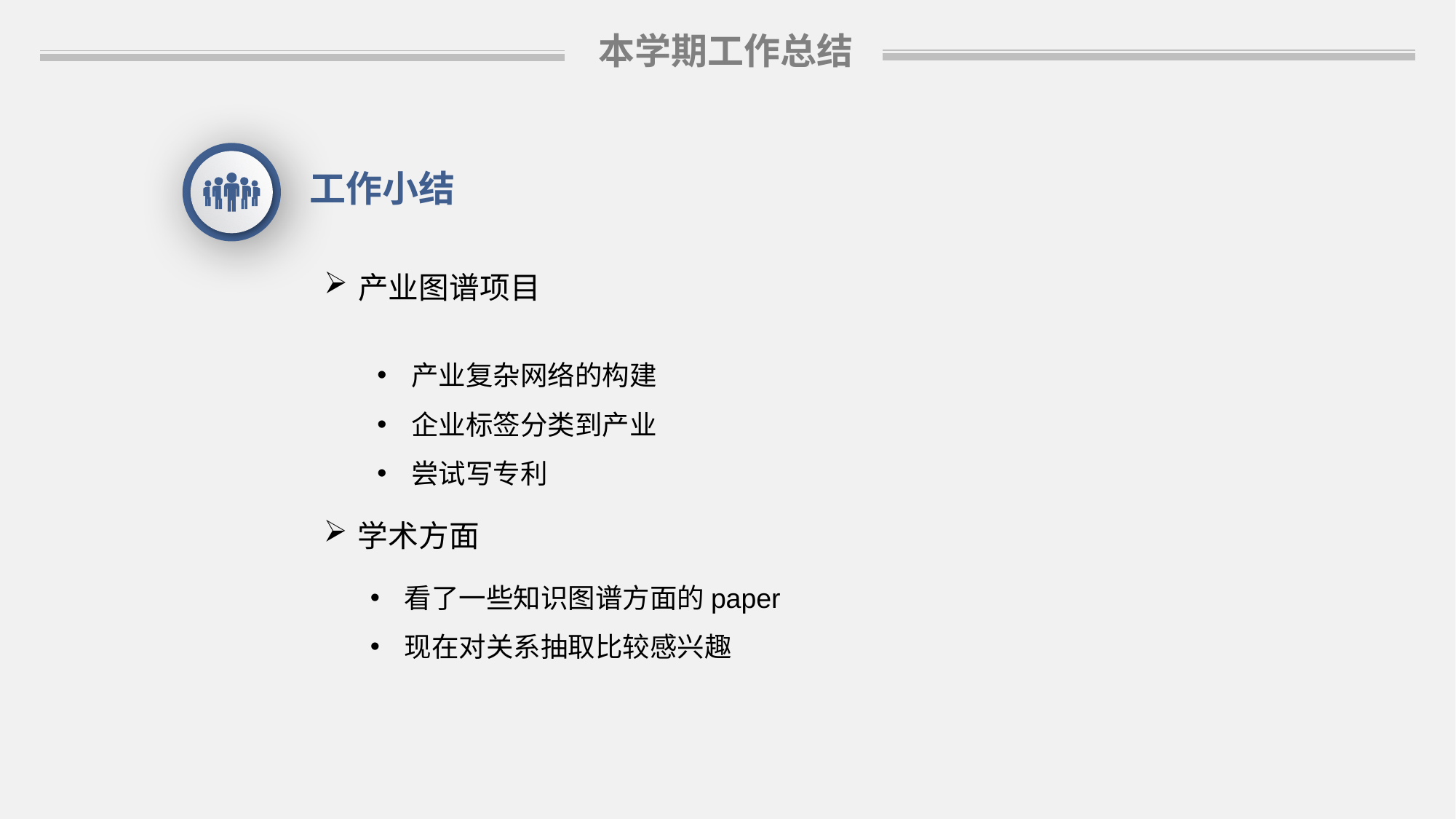

本学期工作总结

工作小结
产业图谱项目
产业复杂网络的构建
企业标签分类到产业
尝试写专利

学术方面
看了一些知识图谱方面的paper
现在对关系抽取比较感兴趣